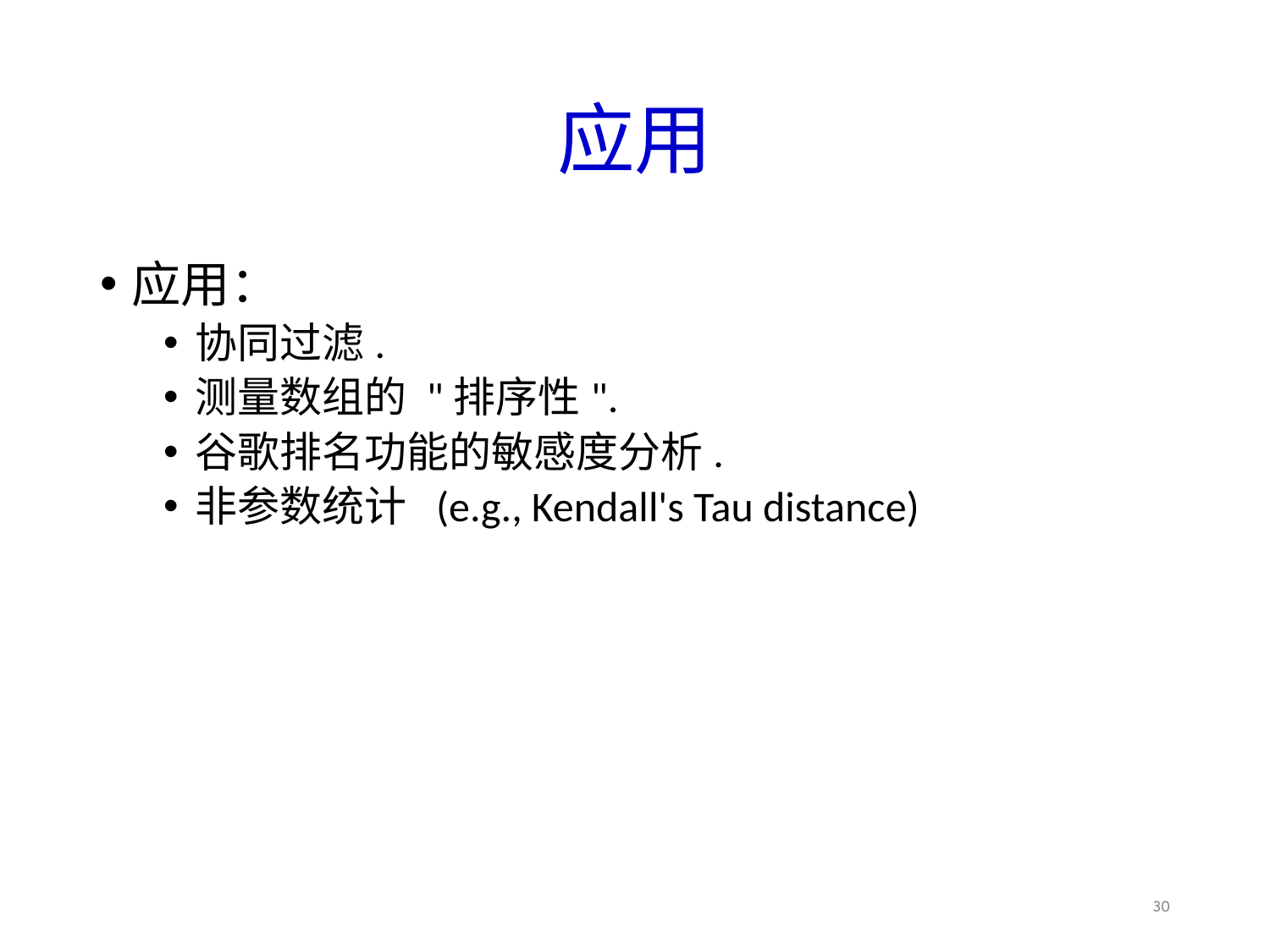

# 应用
应用：
协同过滤.
测量数组的 "排序性".
谷歌排名功能的敏感度分析.
非参数统计  (e.g., Kendall's Tau distance)
30